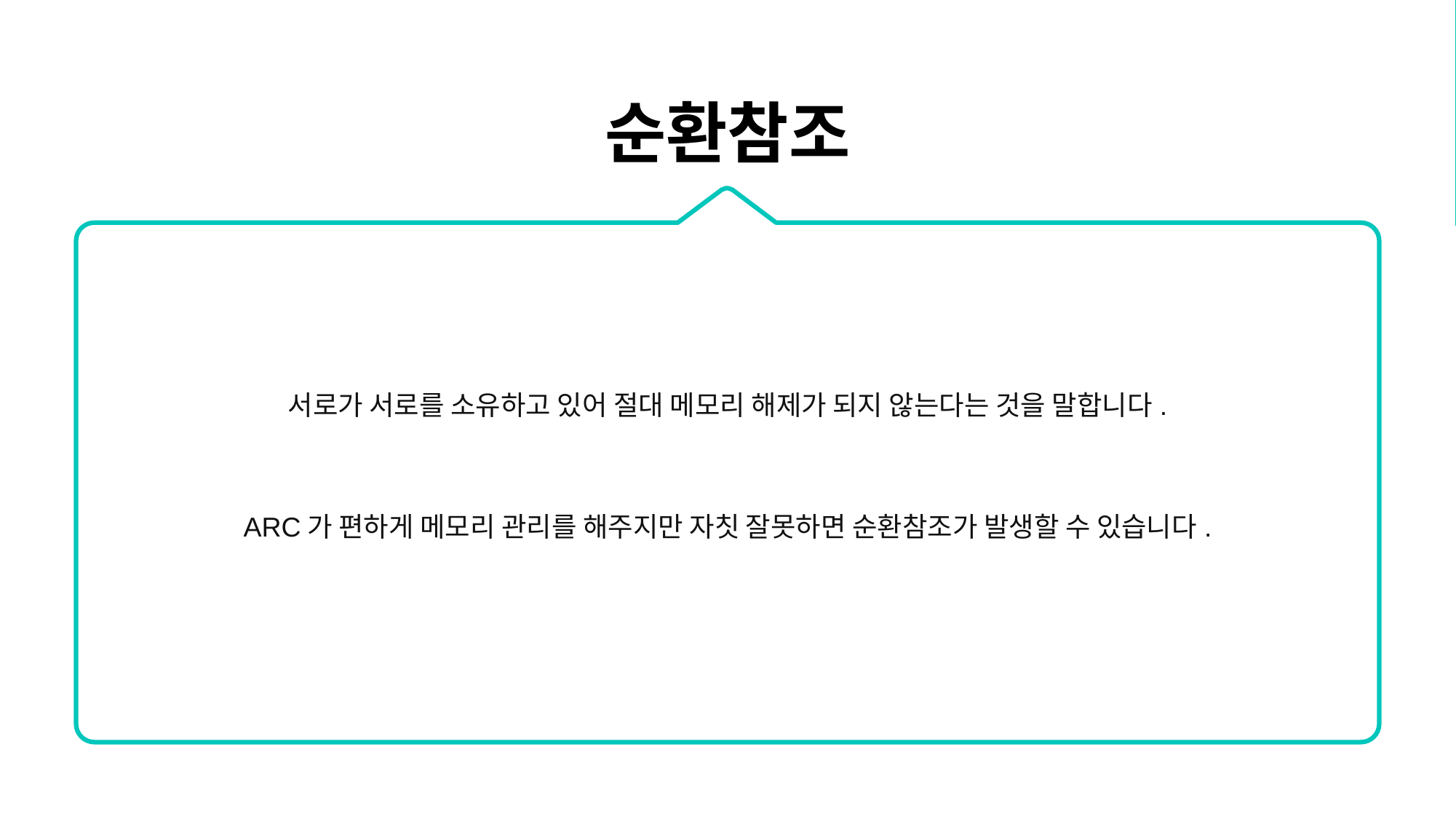

순환참조

서로가 서로를 소유하고 있어 절대 메모리 해제가 되지 않는다는 것을 말합니다.
ARC가 편하게 메모리 관리를 해주지만 자칫 잘못하면 순환참조가 발생할 수 있습니다.